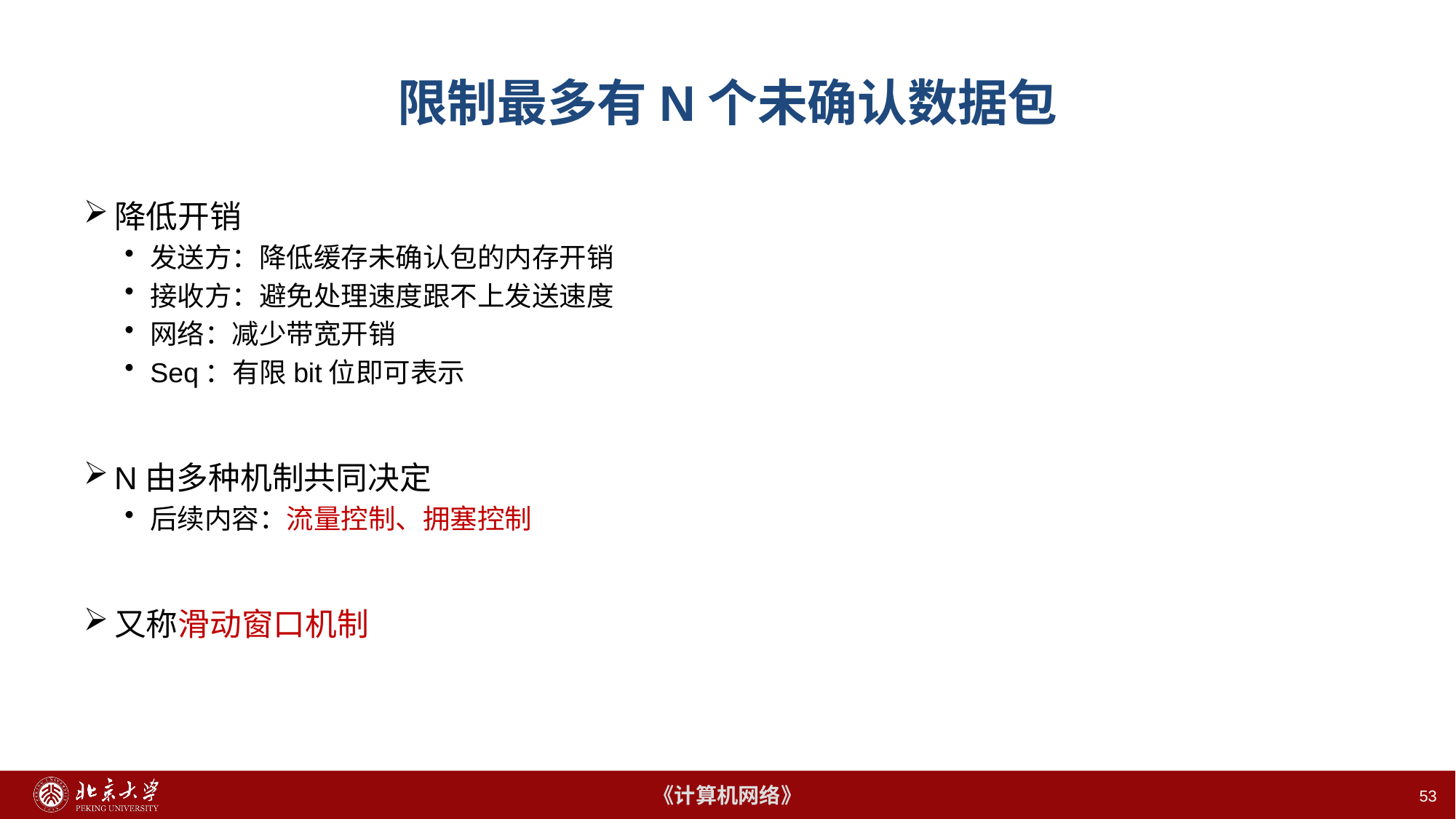

# 限制最多有N个未确认数据包
降低开销
发送方：降低缓存未确认包的内存开销
接收方：避免处理速度跟不上发送速度
网络：减少带宽开销
Seq：有限bit位即可表示

N由多种机制共同决定
后续内容：流量控制、拥塞控制

又称滑动窗口机制
53